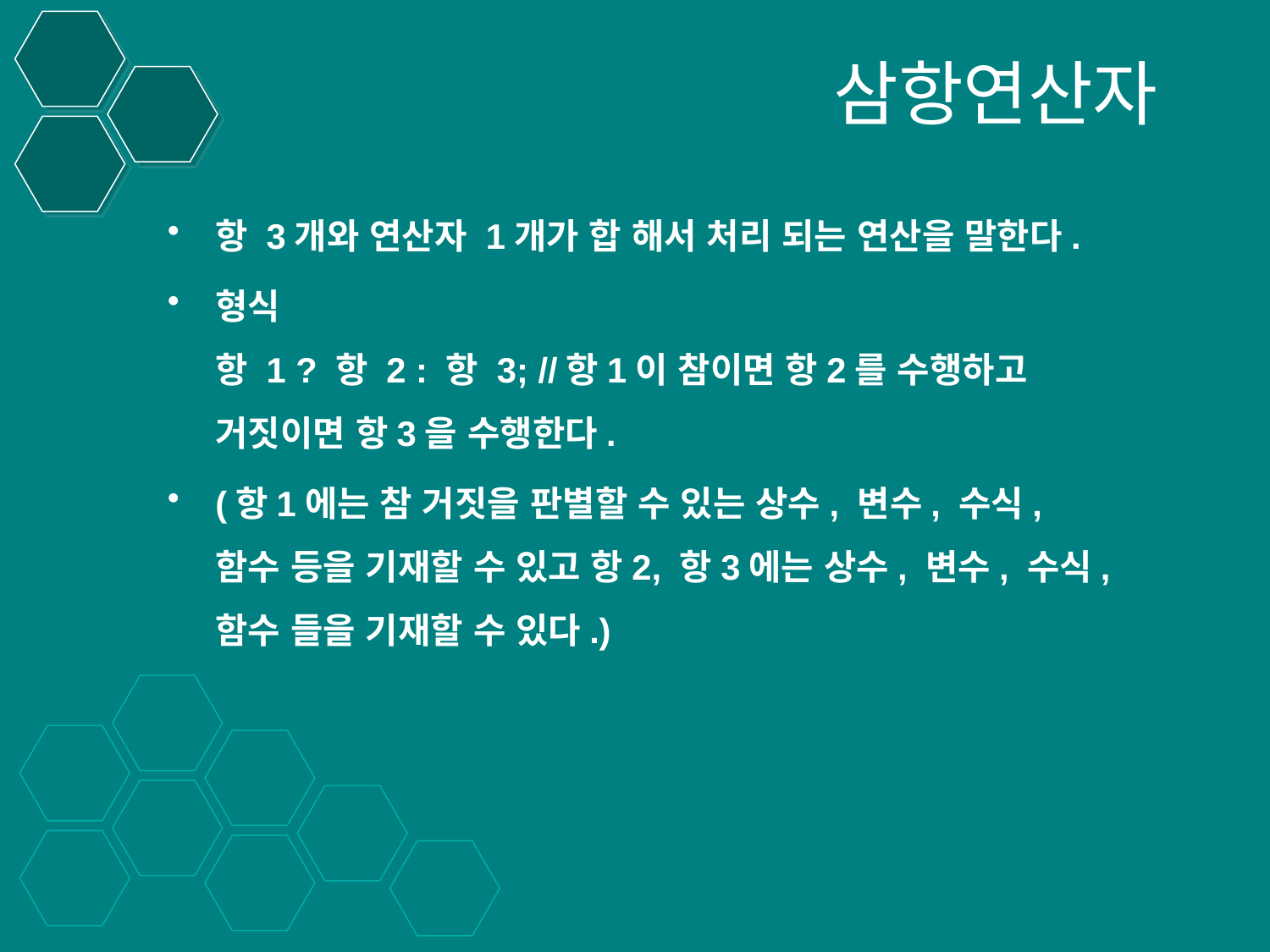

# 삼항연산자
항 3개와 연산자 1개가 합 해서 처리 되는 연산을 말한다.
형식
항 1 ? 항 2 : 항 3; //항1이 참이면 항2를 수행하고 거짓이면 항3을 수행한다.
(항1에는 참 거짓을 판별할 수 있는 상수, 변수, 수식, 함수 등을 기재할 수 있고 항2, 항3에는 상수, 변수, 수식, 함수 들을 기재할 수 있다.)